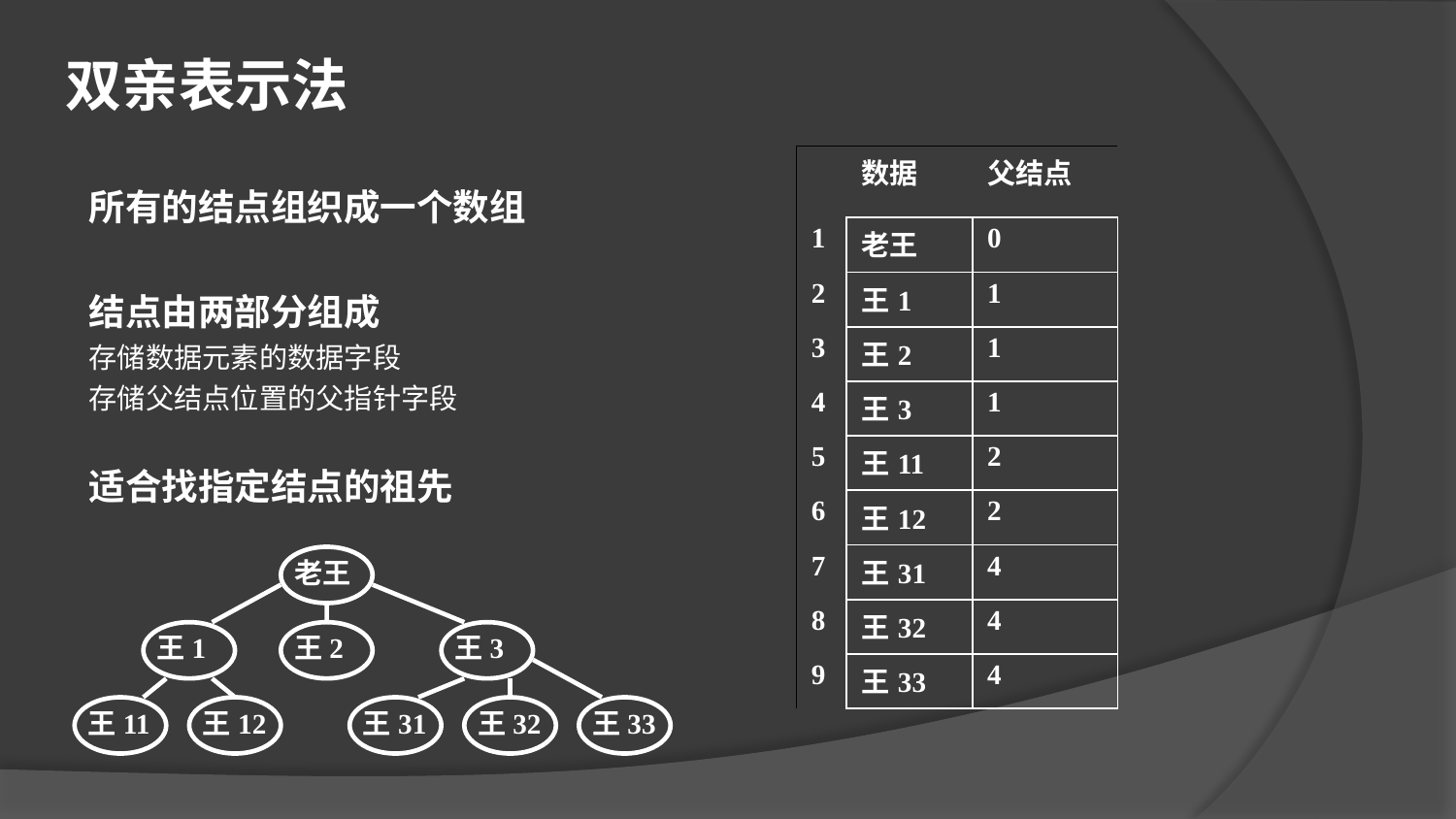

双亲表示法
|  | 数据 | 父结点 |
| --- | --- | --- |
| 1 | 老王 | 0 |
| 2 | 王1 | 1 |
| 3 | 王2 | 1 |
| 4 | 王3 | 1 |
| 5 | 王11 | 2 |
| 6 | 王12 | 2 |
| 7 | 王31 | 4 |
| 8 | 王32 | 4 |
| 9 | 王33 | 4 |
所有的结点组织成一个数组

结点由两部分组成
存储数据元素的数据字段
存储父结点位置的父指针字段

适合找指定结点的祖先
老王

王1
王2
王3

王11
王12
王31
王32
王33